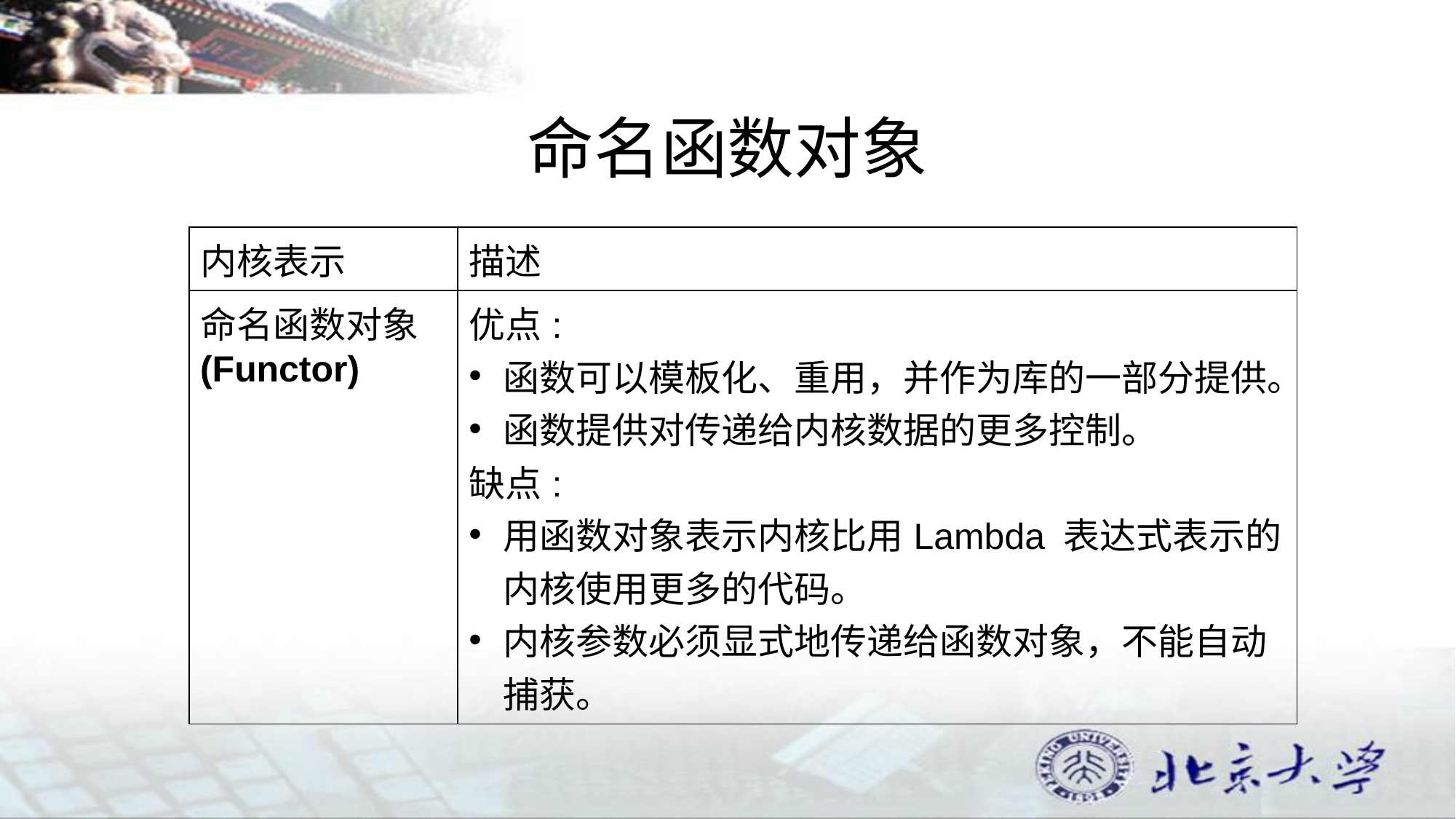

# 命名函数对象
| 内核表示 | 描述 |
| --- | --- |
| 命名函数对象 (Functor) | 优点: 函数可以模板化、重用，并作为库的一部分提供。 函数提供对传递给内核数据的更多控制。 缺点: 用函数对象表示内核比用Lambda 表达式表示的内核使用更多的代码。 内核参数必须显式地传递给函数对象，不能自动捕获。 |